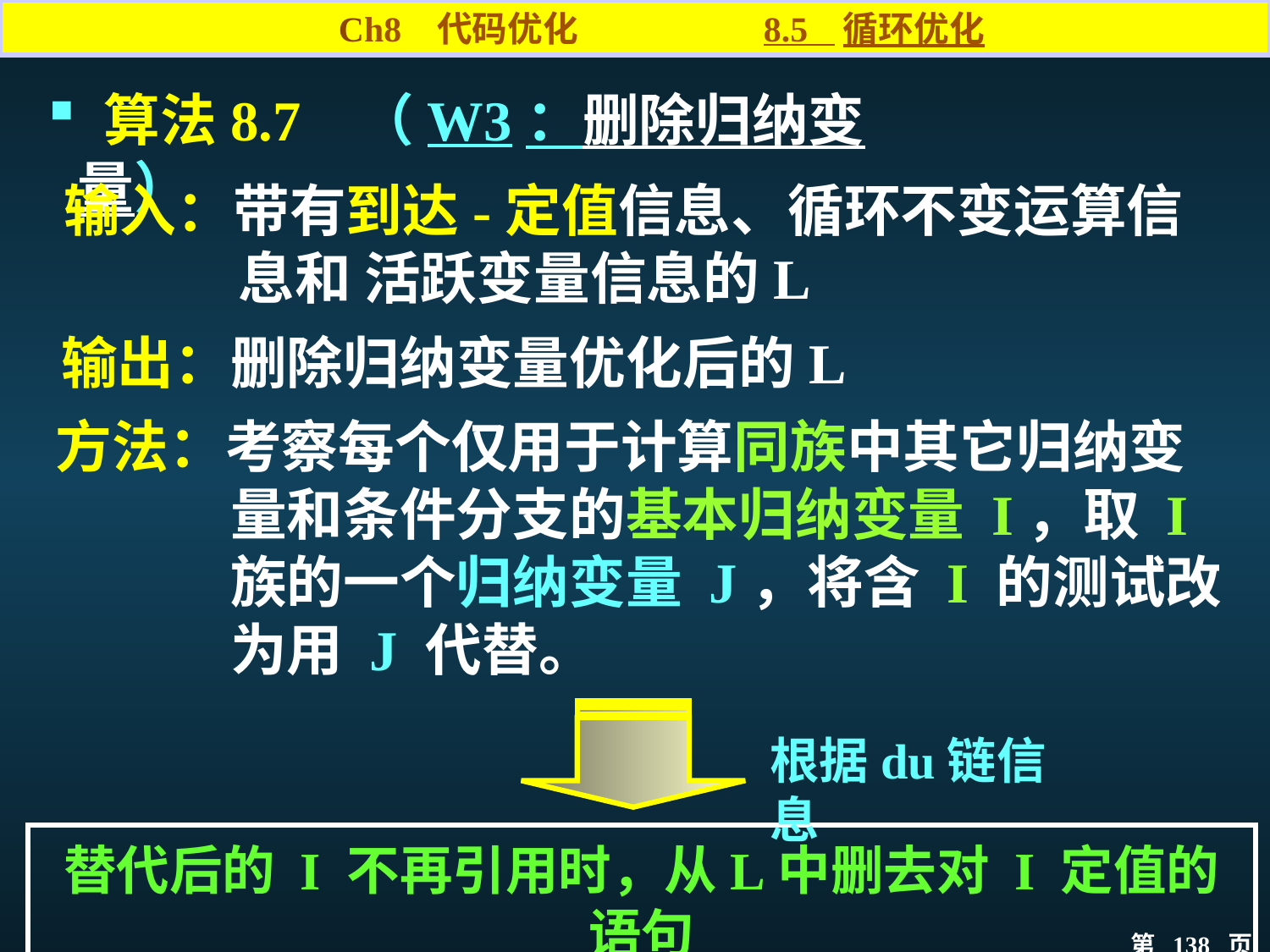

Ch8   代码优化                      8.5   循环优化
 算法8.7   （W3：删除归纳变量）
输入：带有到达-定值信息、循环不变运算信息和 活跃变量信息的L
输出：删除归纳变量优化后的L
方法：考察每个仅用于计算同族中其它归纳变量和条件分支的基本归纳变量 I，取 I 族的一个归纳变量 J，将含 I 的测试改为用 J 代替。

根据du链信息
替代后的 I 不再引用时，从L中删去对 I 定值的语句